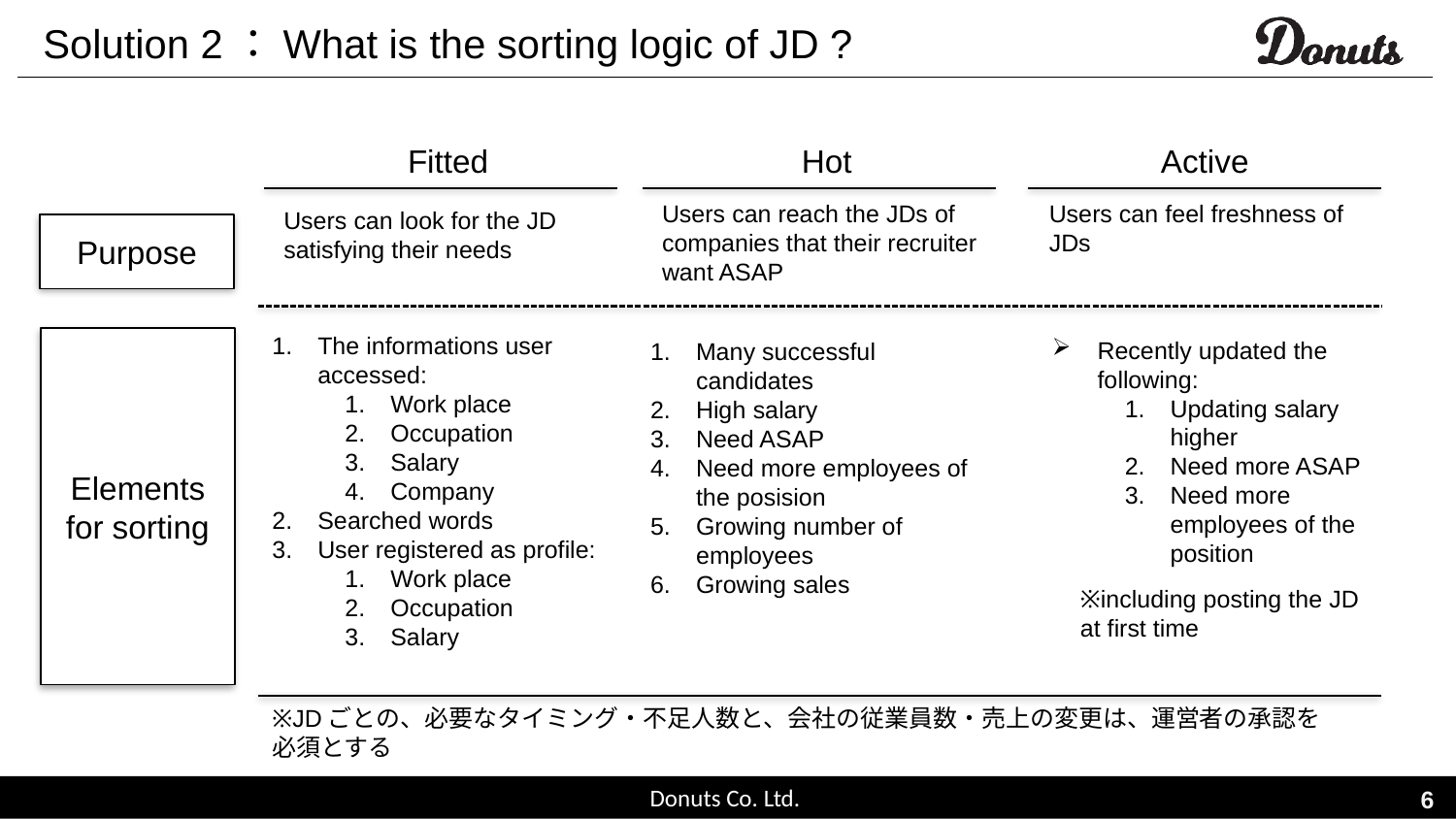

# Solution 2：What is the sorting logic of JD ?
Fitted
Hot
Active
Users can reach the JDs of companies that their recruiter want ASAP
Users can feel freshness of JDs
Users can look for the JD satisfying their needs
Purpose
The informations user accessed:
Work place
Occupation
Salary
Company
Searched words
User registered as profile:
Work place
Occupation
Salary
Elements for sorting
Recently updated the following:
Updating salary higher
Need more ASAP
Need more employees of the position
Many successful candidates
High salary
Need ASAP
Need more employees of the posision
Growing number of employees
Growing sales
※including posting the JD at first time
※JDごとの、必要なタイミング・不足人数と、会社の従業員数・売上の変更は、運営者の承認を必須とする
6